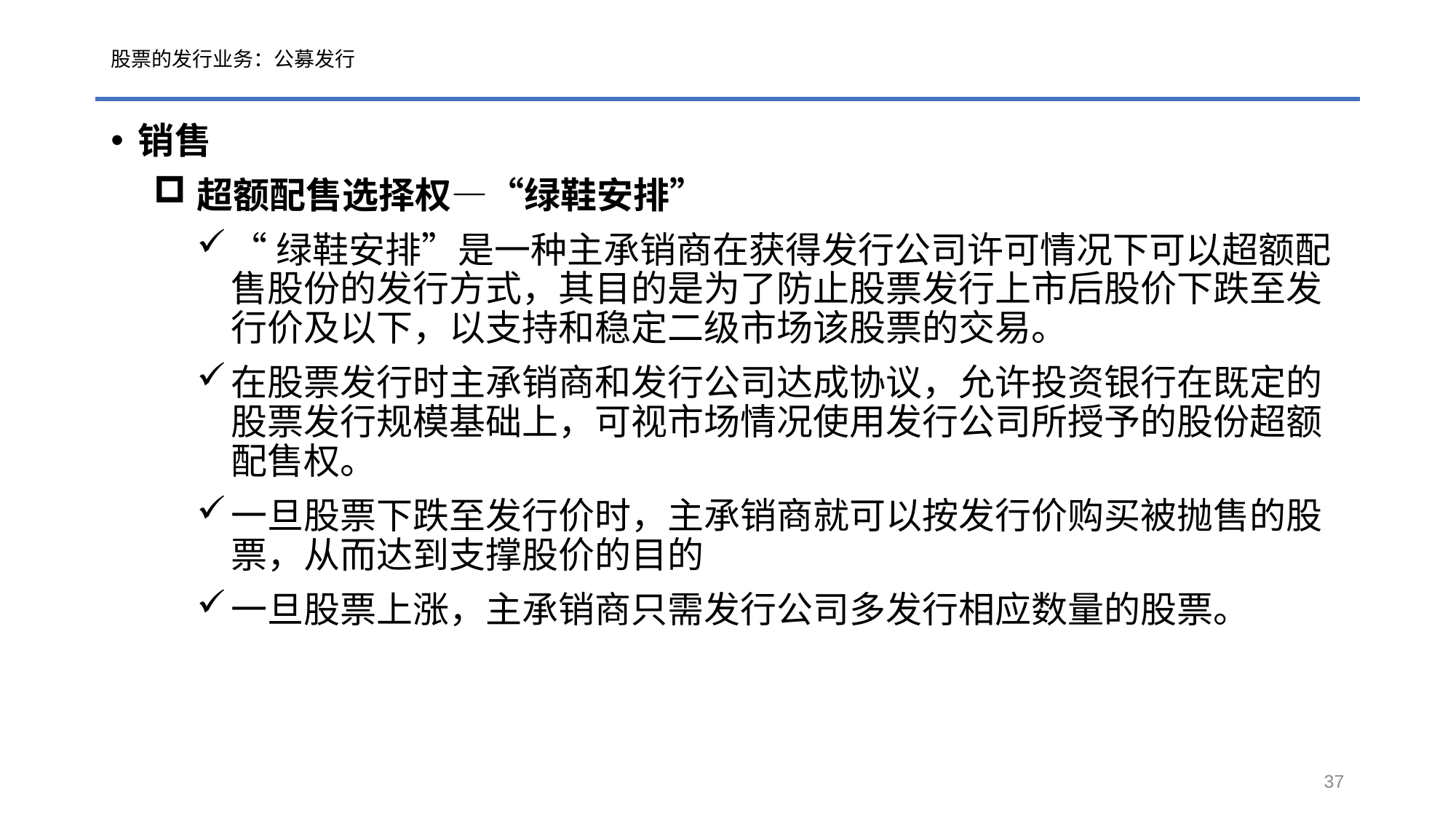

# 股票的发行业务：公募发行
销售
超额配售选择权—“绿鞋安排”
“绿鞋安排”是一种主承销商在获得发行公司许可情况下可以超额配售股份的发行方式，其目的是为了防止股票发行上市后股价下跌至发行价及以下，以支持和稳定二级市场该股票的交易。
在股票发行时主承销商和发行公司达成协议，允许投资银行在既定的股票发行规模基础上，可视市场情况使用发行公司所授予的股份超额配售权。
一旦股票下跌至发行价时，主承销商就可以按发行价购买被抛售的股票，从而达到支撑股价的目的
一旦股票上涨，主承销商只需发行公司多发行相应数量的股票。

37